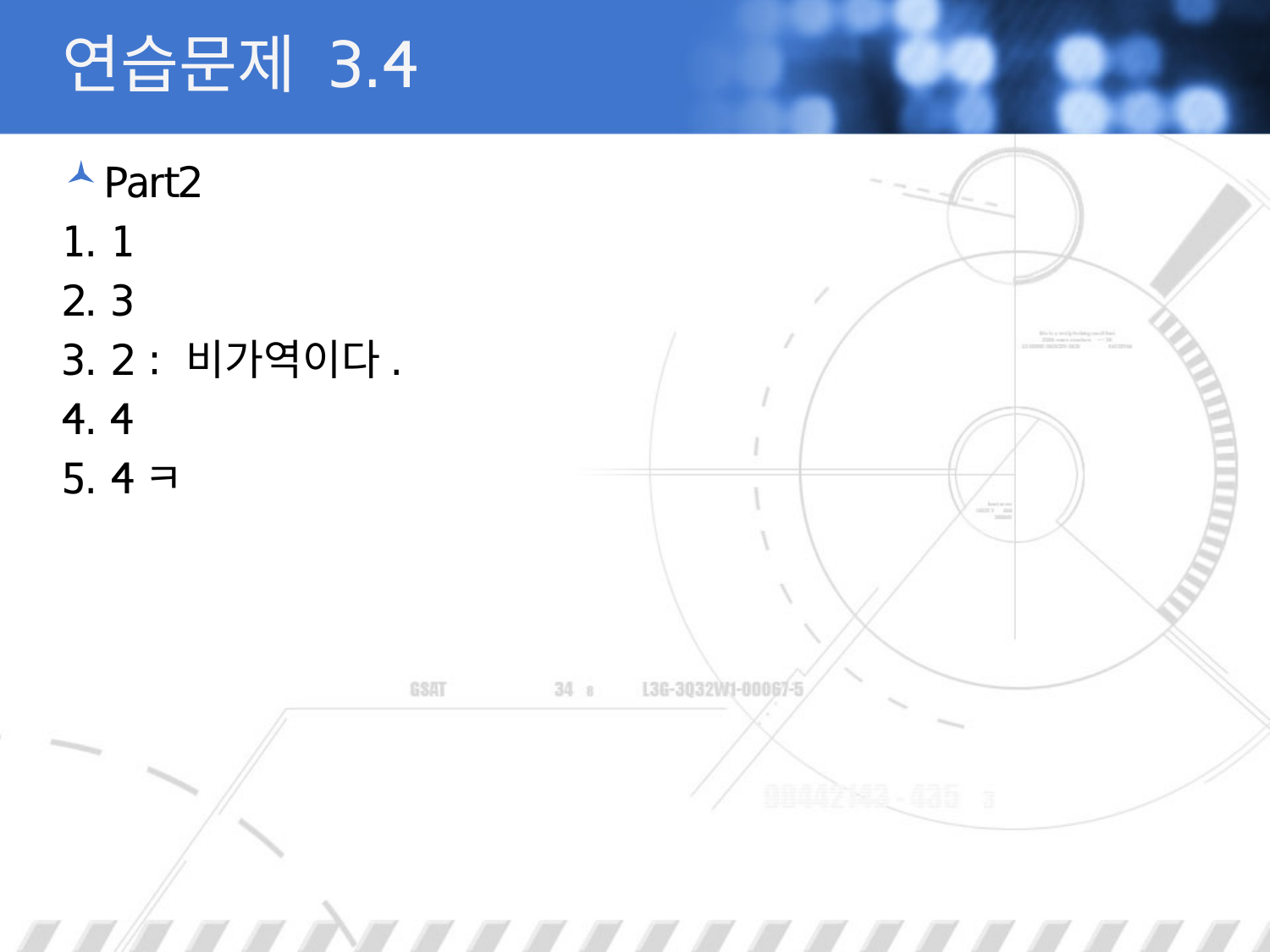

# 연습문제 3.4
Part2
1. 1
2. 3
3. 2 : 비가역이다.
4. 4
5. 4ㅋ